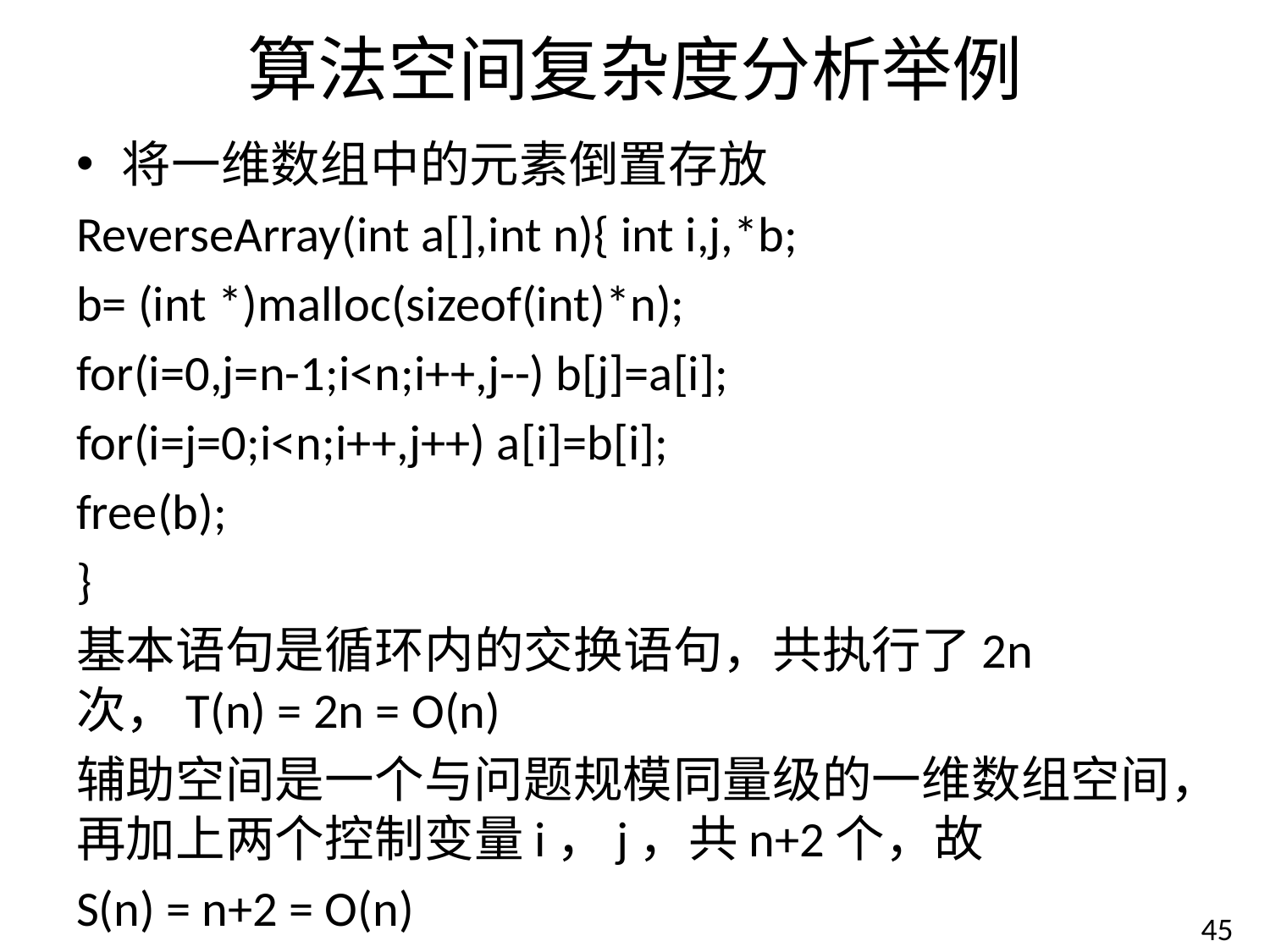

# 算法空间复杂度分析举例
将一维数组中的元素倒置存放
ReverseArray(int a[],int n){ int i,j,*b;
b= (int *)malloc(sizeof(int)*n);
for(i=0,j=n-1;i<n;i++,j--) b[j]=a[i];
for(i=j=0;i<n;i++,j++) a[i]=b[i];
free(b);
}
基本语句是循环内的交换语句，共执行了2n次，T(n) = 2n = O(n)
辅助空间是一个与问题规模同量级的一维数组空间，再加上两个控制变量i，j，共n+2个，故
S(n) = n+2 = O(n)
45